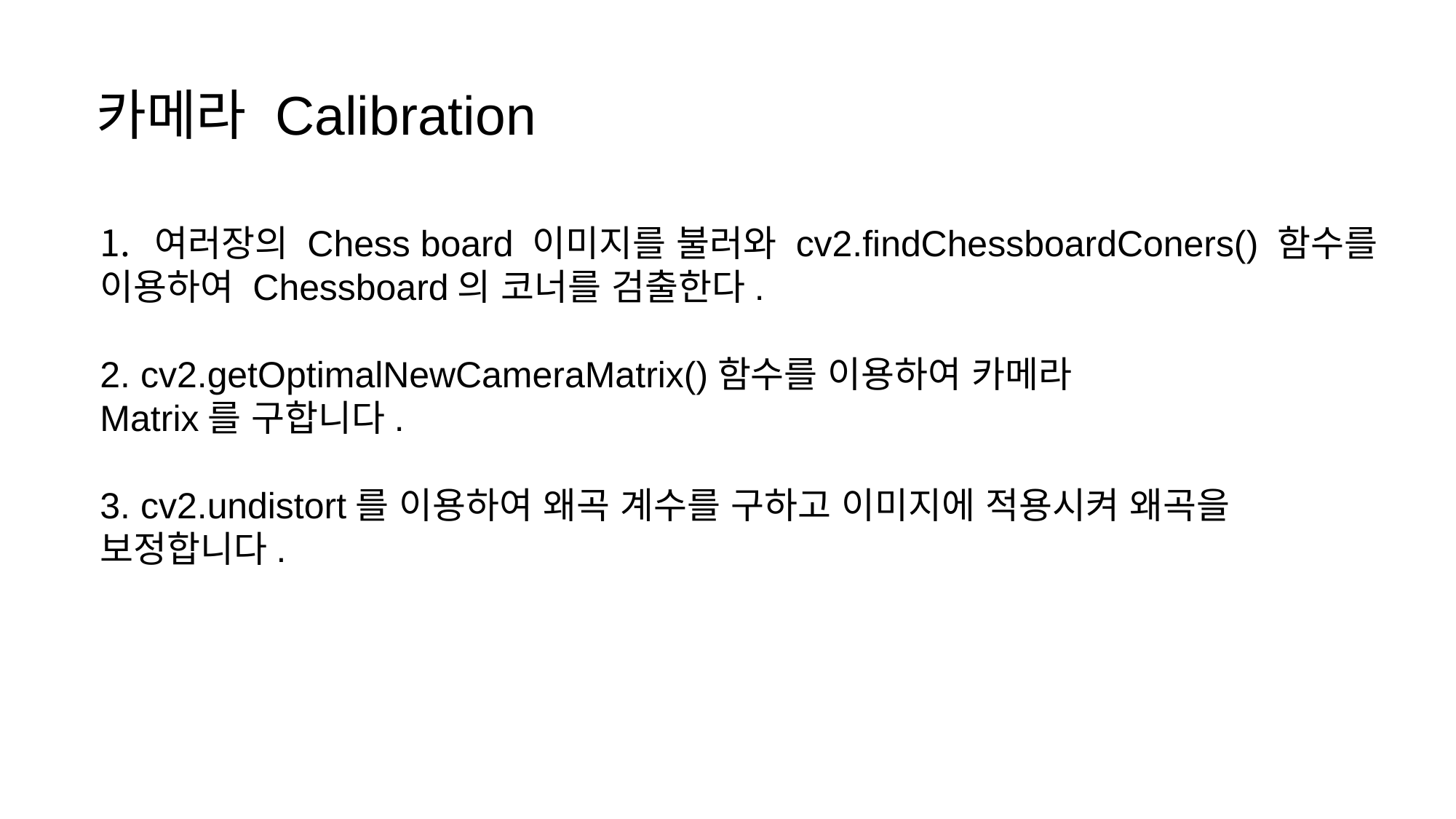

카메라 Calibration
여러장의 Chess board 이미지를 불러와 cv2.findChessboardConers() 함수를
이용하여 Chessboard의 코너를 검출한다.

2. cv2.getOptimalNewCameraMatrix()함수를 이용하여 카메라
Matrix를 구합니다.

3. cv2.undistort를 이용하여 왜곡 계수를 구하고 이미지에 적용시켜 왜곡을
보정합니다.